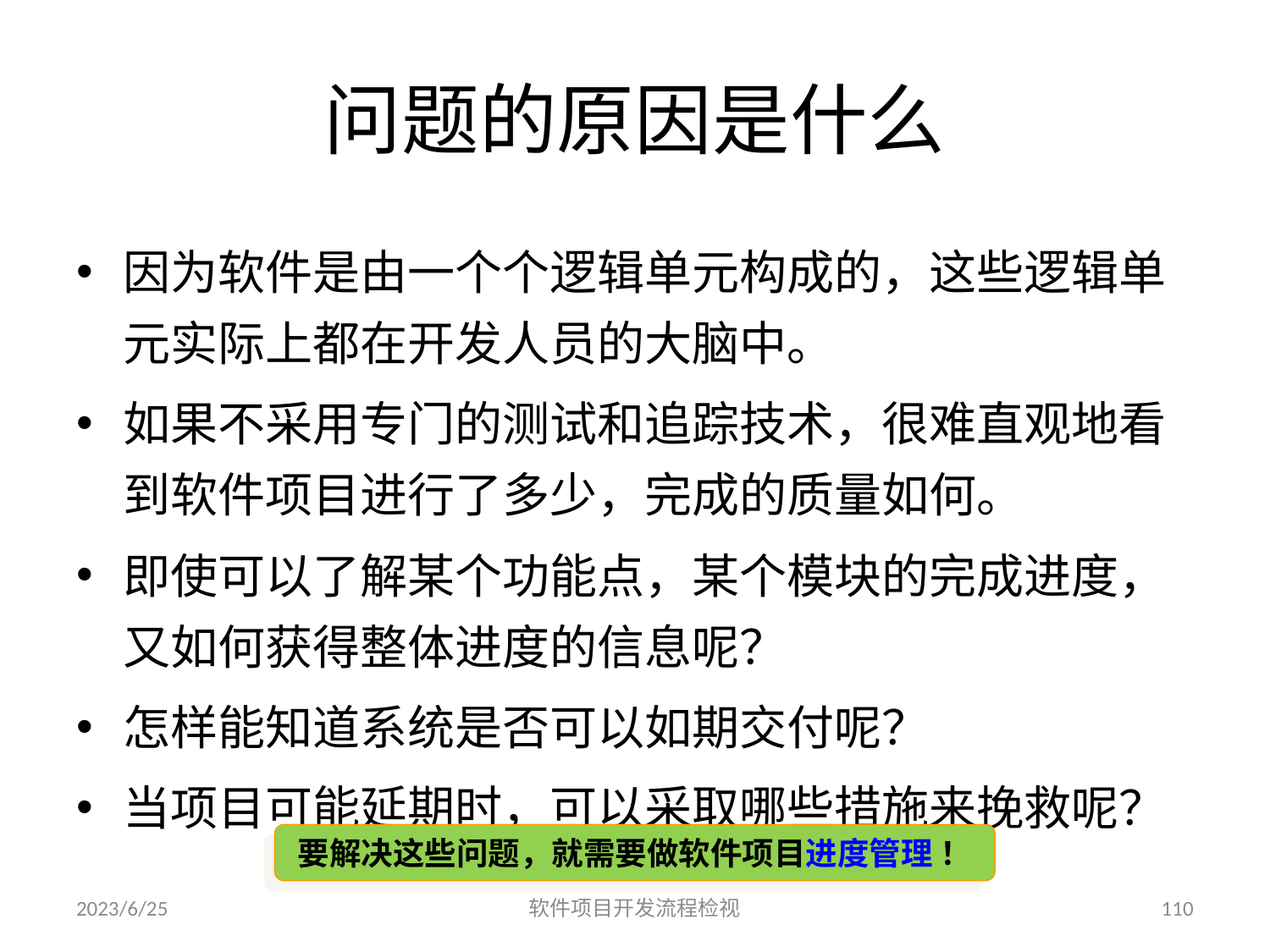

# 问题的原因是什么
因为软件是由一个个逻辑单元构成的，这些逻辑单元实际上都在开发人员的大脑中。
如果不采用专门的测试和追踪技术，很难直观地看到软件项目进行了多少，完成的质量如何。
即使可以了解某个功能点，某个模块的完成进度，又如何获得整体进度的信息呢？
怎样能知道系统是否可以如期交付呢？
当项目可能延期时，可以采取哪些措施来挽救呢？
要解决这些问题，就需要做软件项目进度管理 ！
2023/6/25
软件项目开发流程检视
110